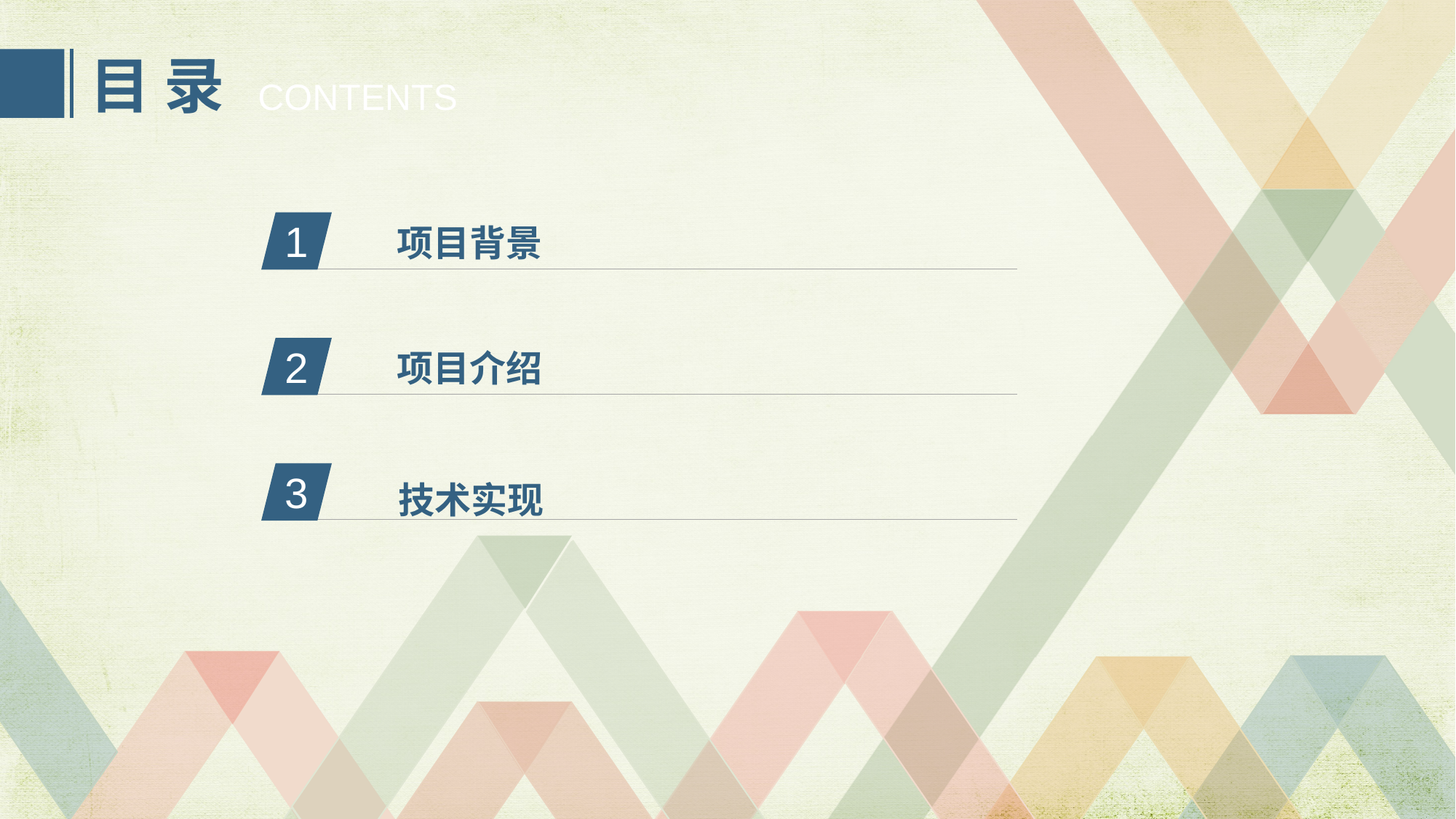

目 录

CONTENTS

1

项目背景

2

项目介绍

技术实现
3